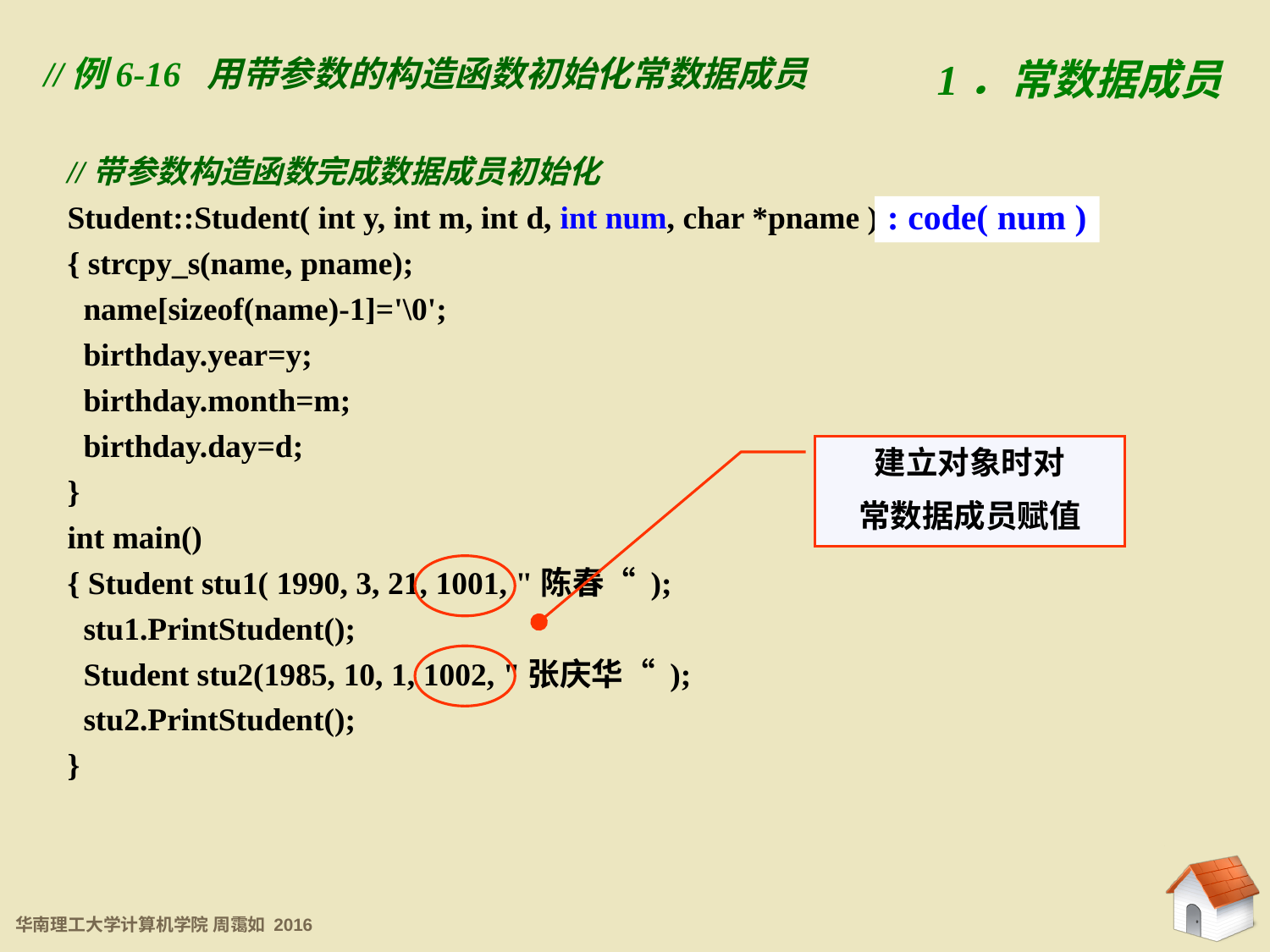

6.3.1  常成员
1．常数据成员
//例6-16  用带参数的构造函数初始化常数据成员
//带参数构造函数完成数据成员初始化
Student::Student( int y, int m, int d, int num, char *pname ) : code( num )
{ strcpy_s(name, pname);
  name[sizeof(name)-1]='\0';
  birthday.year=y;
  birthday.month=m;
  birthday.day=d;
}
int main()
{ Student stu1( 1990, 3, 21, 1001, "陈春“ );
  stu1.PrintStudent();
  Student stu2(1985, 10, 1, 1002, "张庆华“ );
  stu2.PrintStudent();
}
: code( num )
建立对象时对
常数据成员赋值